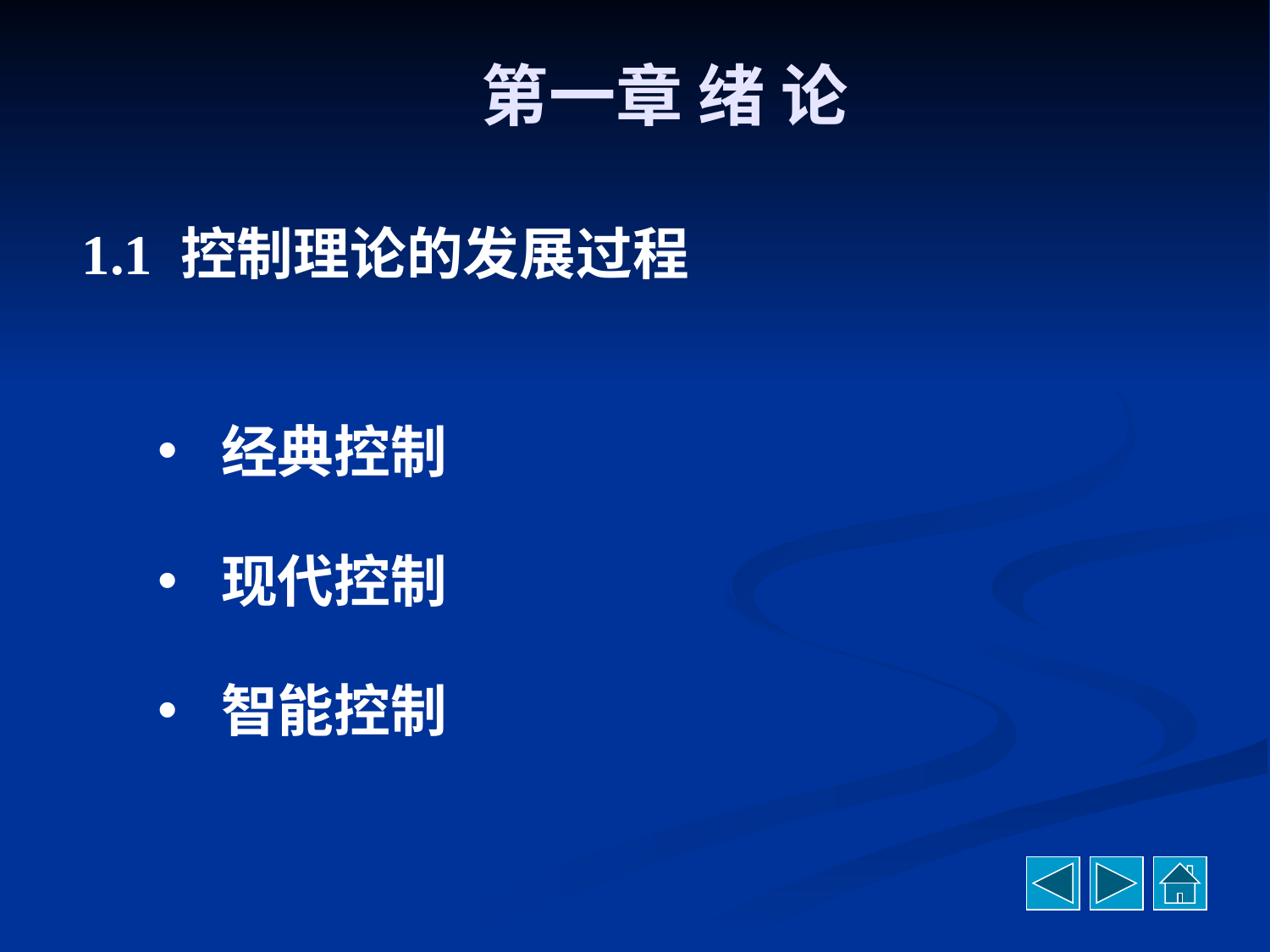

# 第一章 绪 论
1.1 控制理论的发展过程
经典控制
现代控制
智能控制